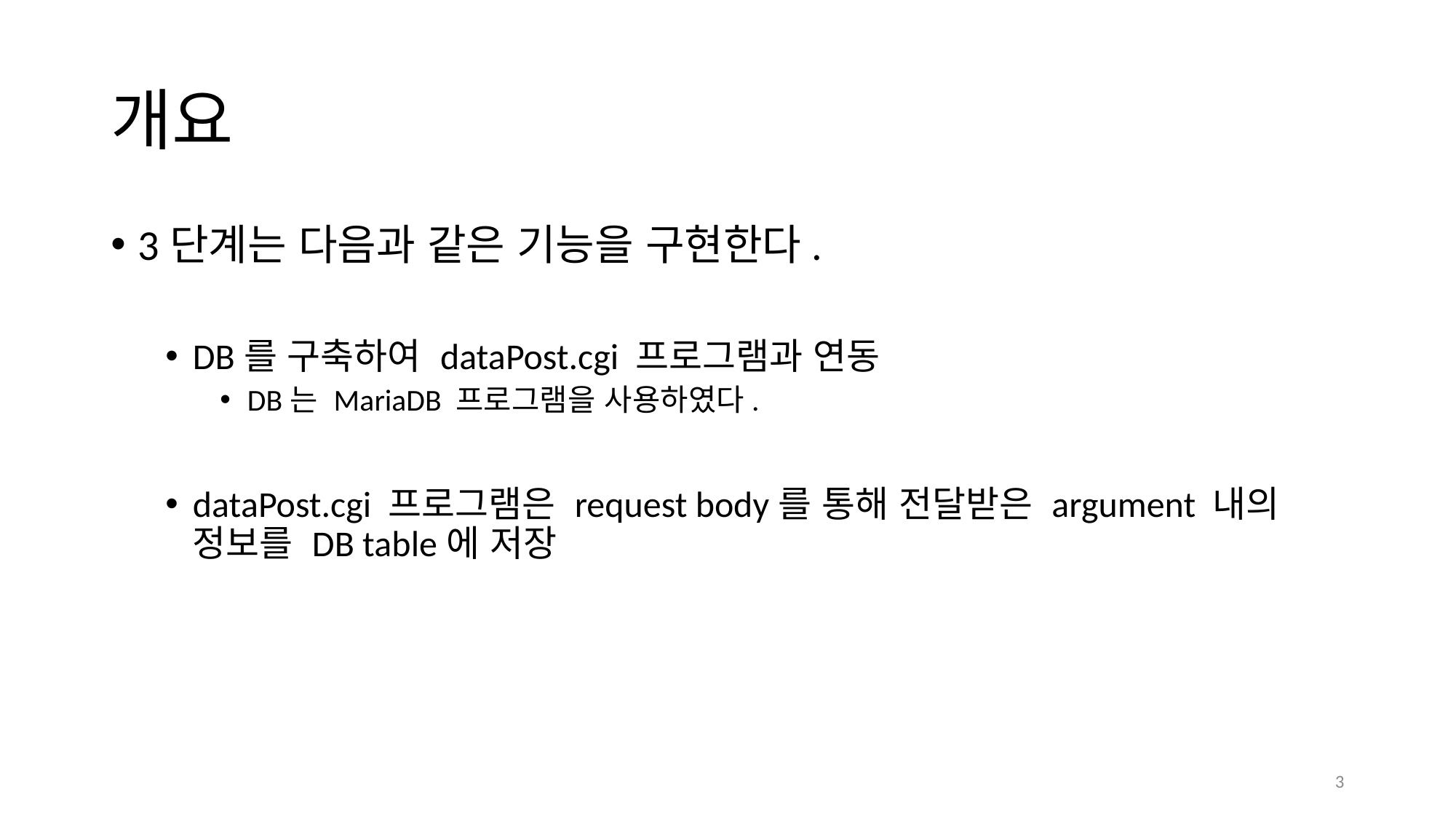

# 개요
3단계는 다음과 같은 기능을 구현한다.

DB를 구축하여 dataPost.cgi 프로그램과 연동
DB는 MariaDB 프로그램을 사용하였다.

dataPost.cgi 프로그램은 request body를 통해 전달받은 argument 내의 정보를 DB table에 저장
3